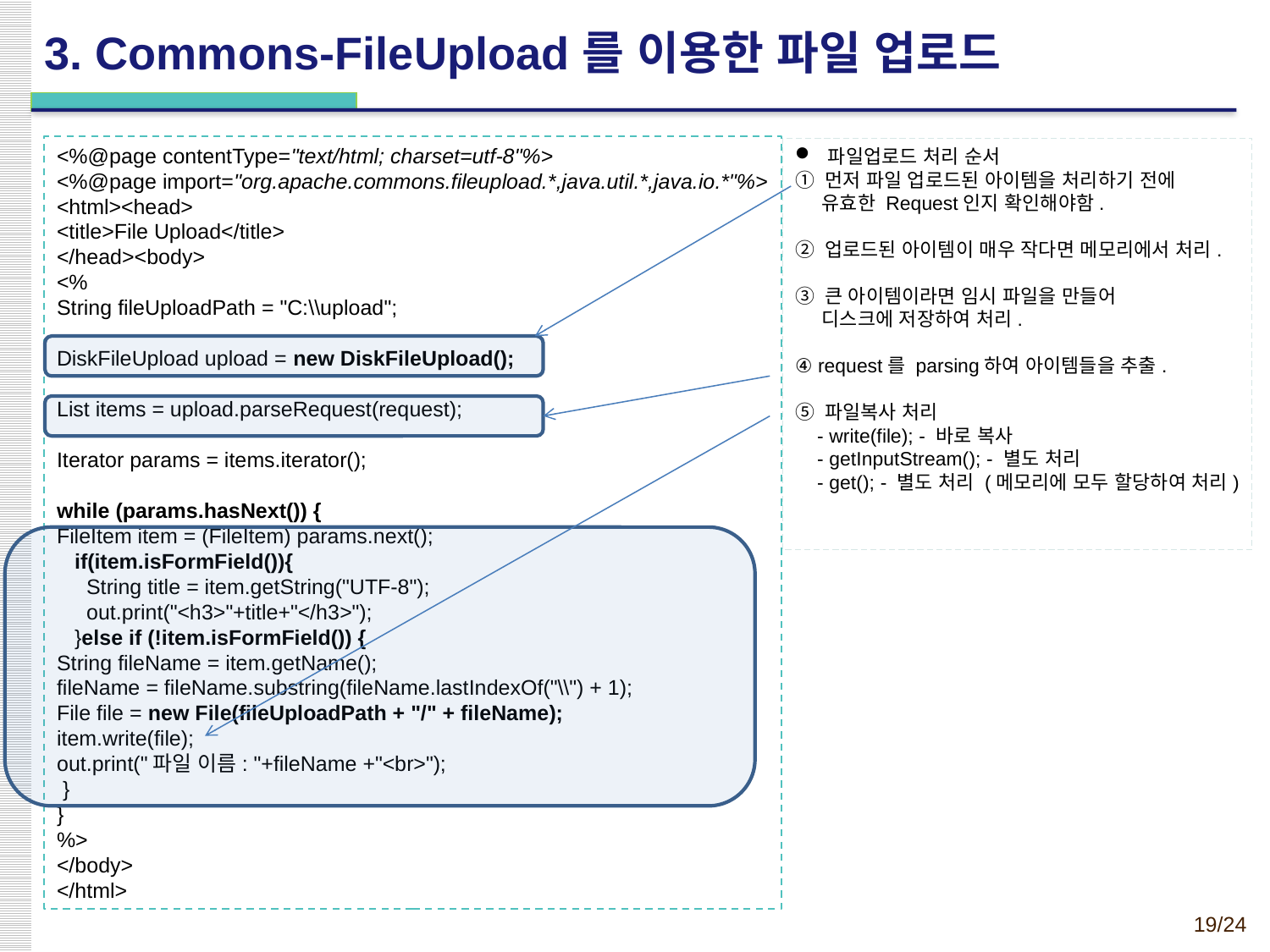

# 3. Commons-FileUpload를 이용한 파일 업로드
<%@page contentType="text/html; charset=utf-8"%>
<%@page import="org.apache.commons.fileupload.*,java.util.*,java.io.*"%>
<html><head>
<title>File Upload</title>
</head><body>
<%
String fileUploadPath = "C:\\upload";

DiskFileUpload upload = new DiskFileUpload();

List items = upload.parseRequest(request);

Iterator params = items.iterator();

while (params.hasNext()) {
FileItem item = (FileItem) params.next();
   if(item.isFormField()){
     String title = item.getString("UTF-8");
     out.print("<h3>"+title+"</h3>");
   }else if (!item.isFormField()) {
String fileName = item.getName();
fileName = fileName.substring(fileName.lastIndexOf("\\") + 1);
File file = new File(fileUploadPath + "/" + fileName);
item.write(file);
out.print("파일 이름: "+fileName +"<br>");
 }
}
%>
</body>
</html>
 파일업로드 처리 순서
① 먼저 파일 업로드된 아이템을 처리하기 전에
    유효한 Request인지 확인해야함.

② 업로드된 아이템이 매우 작다면 메모리에서 처리.

③ 큰 아이템이라면 임시 파일을 만들어
    디스크에 저장하여 처리.

④ request를 parsing하여 아이템들을 추출.

⑤ 파일복사 처리
    - write(file); - 바로 복사
    - getInputStream(); - 별도 처리
    - get(); - 별도 처리 (메모리에 모두 할당하여 처리)